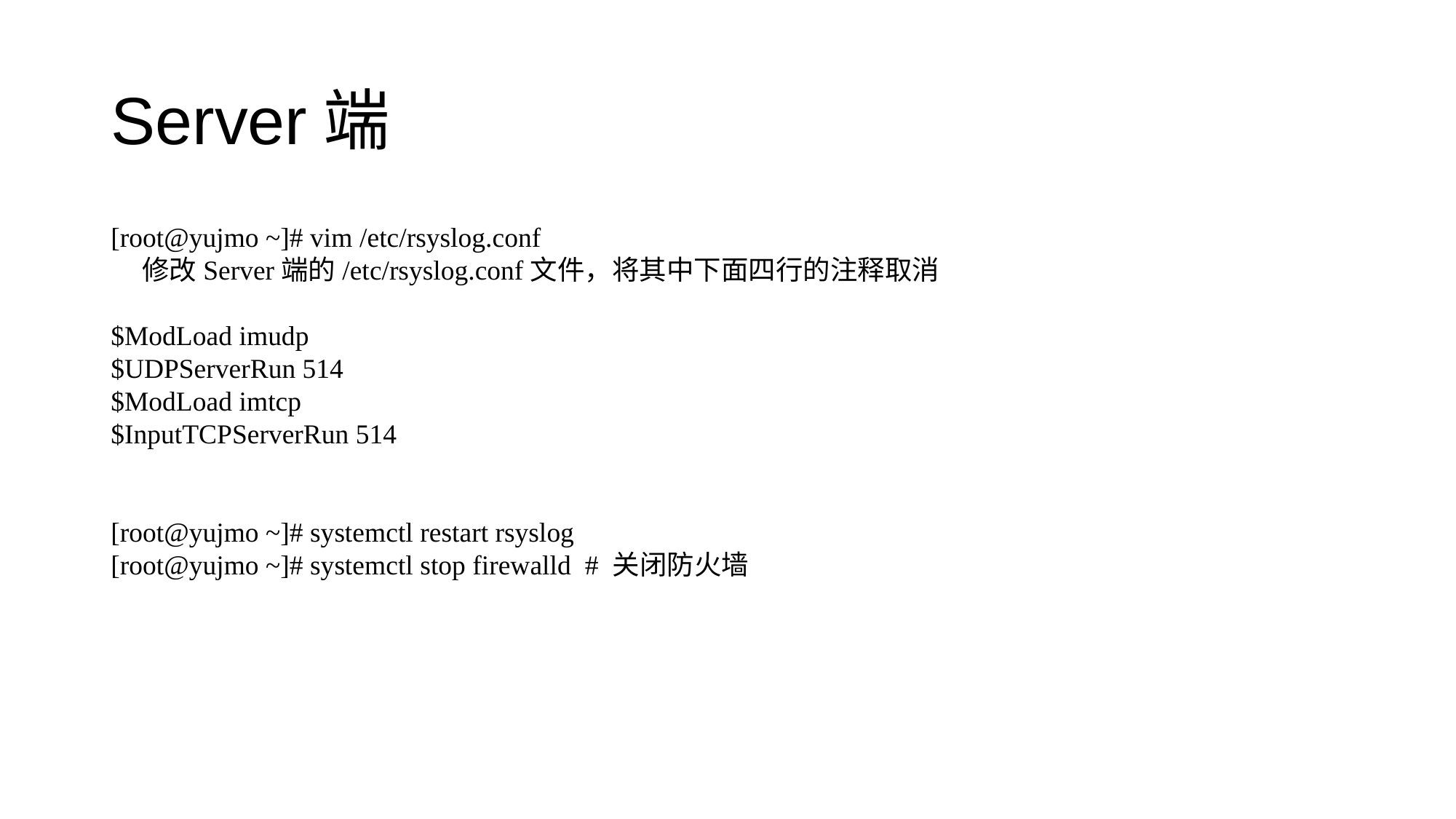

# Server端
[root@yujmo ~]# vim /etc/rsyslog.conf
    修改Server端的/etc/rsyslog.conf文件，将其中下面四行的注释取消

$ModLoad imudp
$UDPServerRun 514
$ModLoad imtcp
$InputTCPServerRun 514

[root@yujmo ~]# systemctl restart rsyslog
[root@yujmo ~]# systemctl stop firewalld  # 关闭防火墙